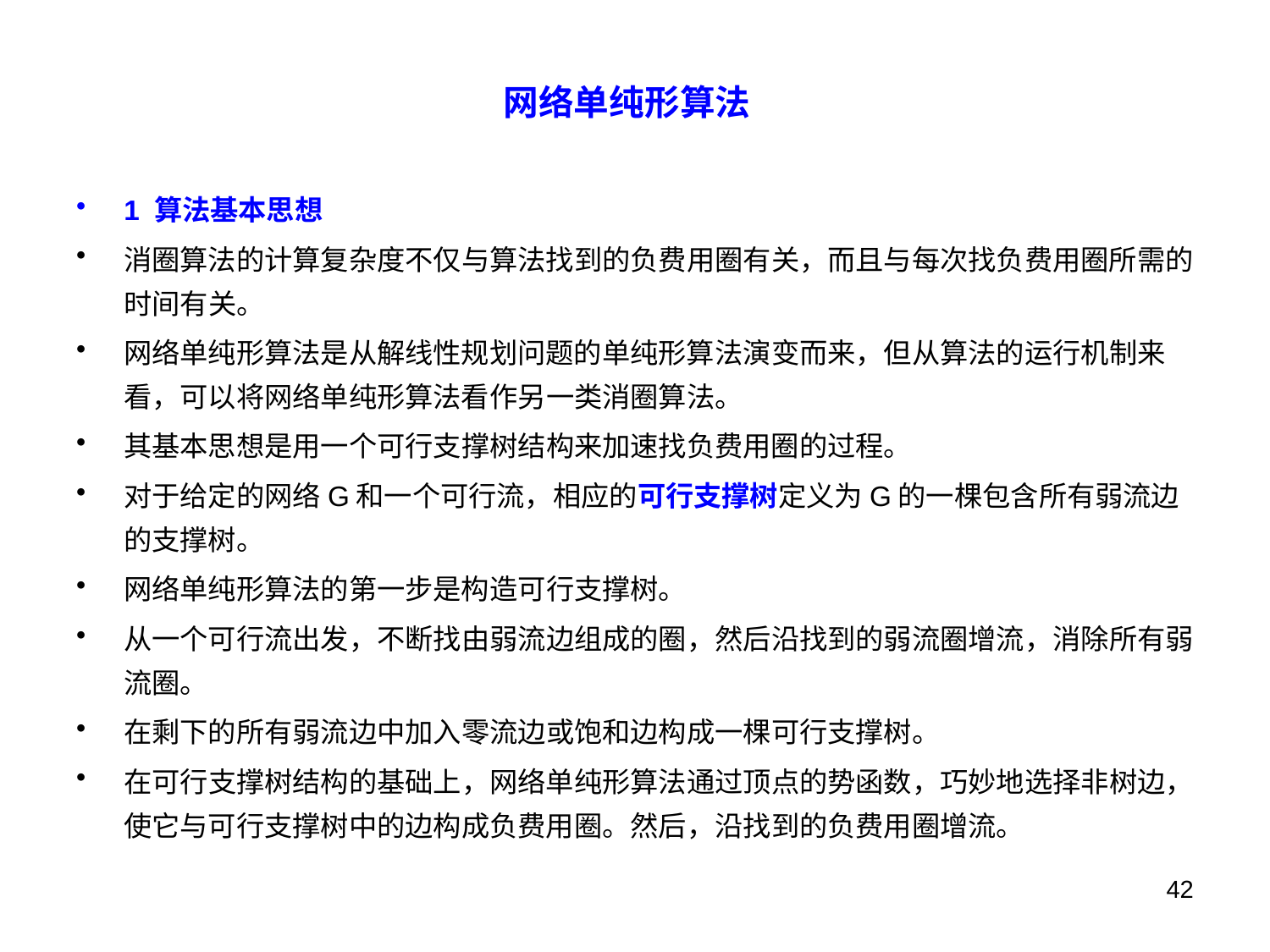

# 网络单纯形算法
1 算法基本思想
消圈算法的计算复杂度不仅与算法找到的负费用圈有关，而且与每次找负费用圈所需的时间有关。
网络单纯形算法是从解线性规划问题的单纯形算法演变而来，但从算法的运行机制来看，可以将网络单纯形算法看作另一类消圈算法。
其基本思想是用一个可行支撑树结构来加速找负费用圈的过程。
对于给定的网络G和一个可行流，相应的可行支撑树定义为G的一棵包含所有弱流边的支撑树。
网络单纯形算法的第一步是构造可行支撑树。
从一个可行流出发，不断找由弱流边组成的圈，然后沿找到的弱流圈增流，消除所有弱流圈。
在剩下的所有弱流边中加入零流边或饱和边构成一棵可行支撑树。
在可行支撑树结构的基础上，网络单纯形算法通过顶点的势函数，巧妙地选择非树边，使它与可行支撑树中的边构成负费用圈。然后，沿找到的负费用圈增流。
42